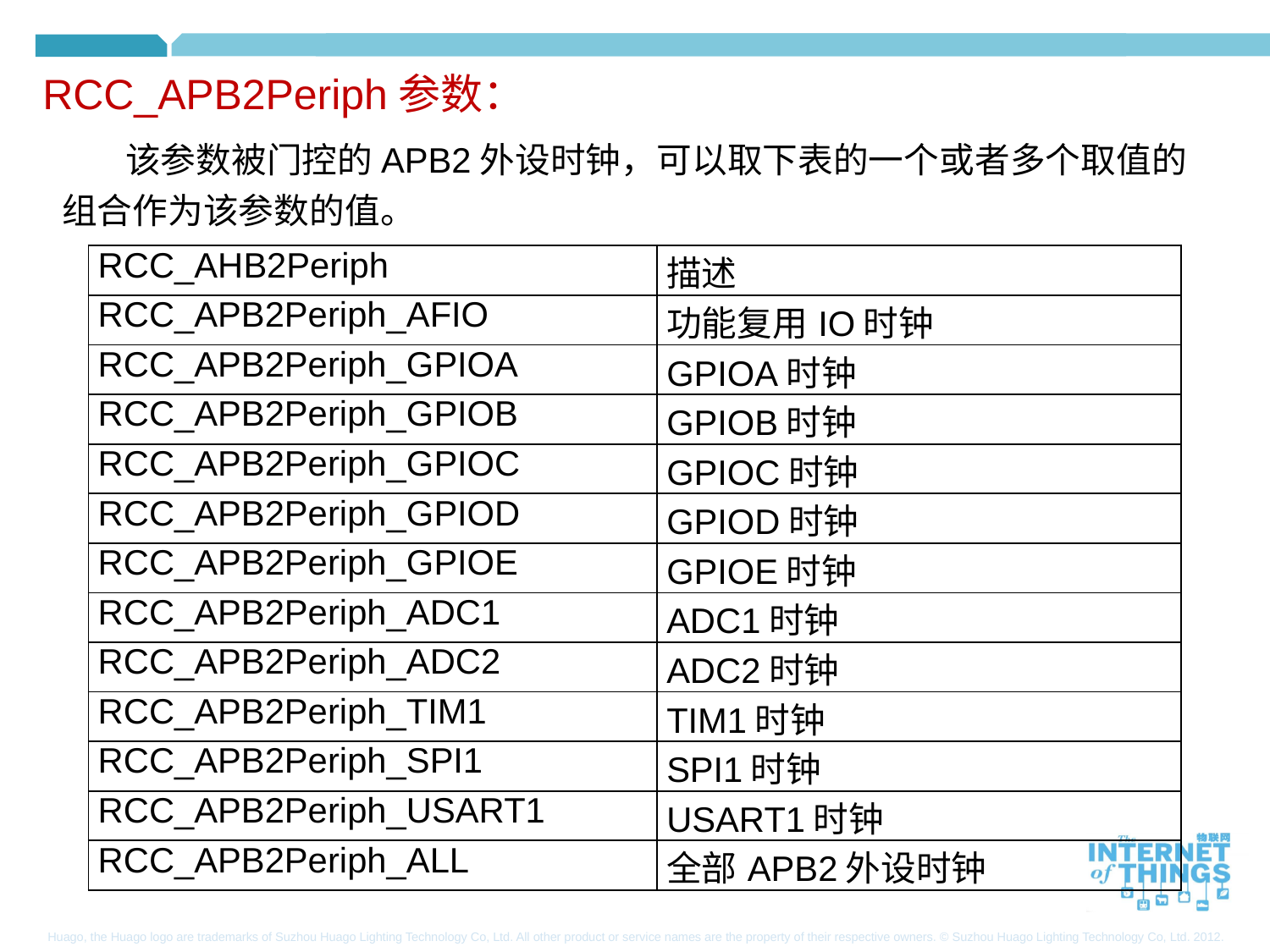

RCC_APB2Periph参数：
该参数被门控的APB2外设时钟，可以取下表的一个或者多个取值的组合作为该参数的值。
| RCC\_AHB2Periph | 描述 |
| --- | --- |
| RCC\_APB2Periph\_AFIO | 功能复用IO时钟 |
| RCC\_APB2Periph\_GPIOA | GPIOA时钟 |
| RCC\_APB2Periph\_GPIOB | GPIOB时钟 |
| RCC\_APB2Periph\_GPIOC | GPIOC时钟 |
| RCC\_APB2Periph\_GPIOD | GPIOD时钟 |
| RCC\_APB2Periph\_GPIOE | GPIOE时钟 |
| RCC\_APB2Periph\_ADC1 | ADC1时钟 |
| RCC\_APB2Periph\_ADC2 | ADC2时钟 |
| RCC\_APB2Periph\_TIM1 | TIM1时钟 |
| RCC\_APB2Periph\_SPI1 | SPI1时钟 |
| RCC\_APB2Periph\_USART1 | USART1时钟 |
| RCC\_APB2Periph\_ALL | 全部APB2外设时钟 |